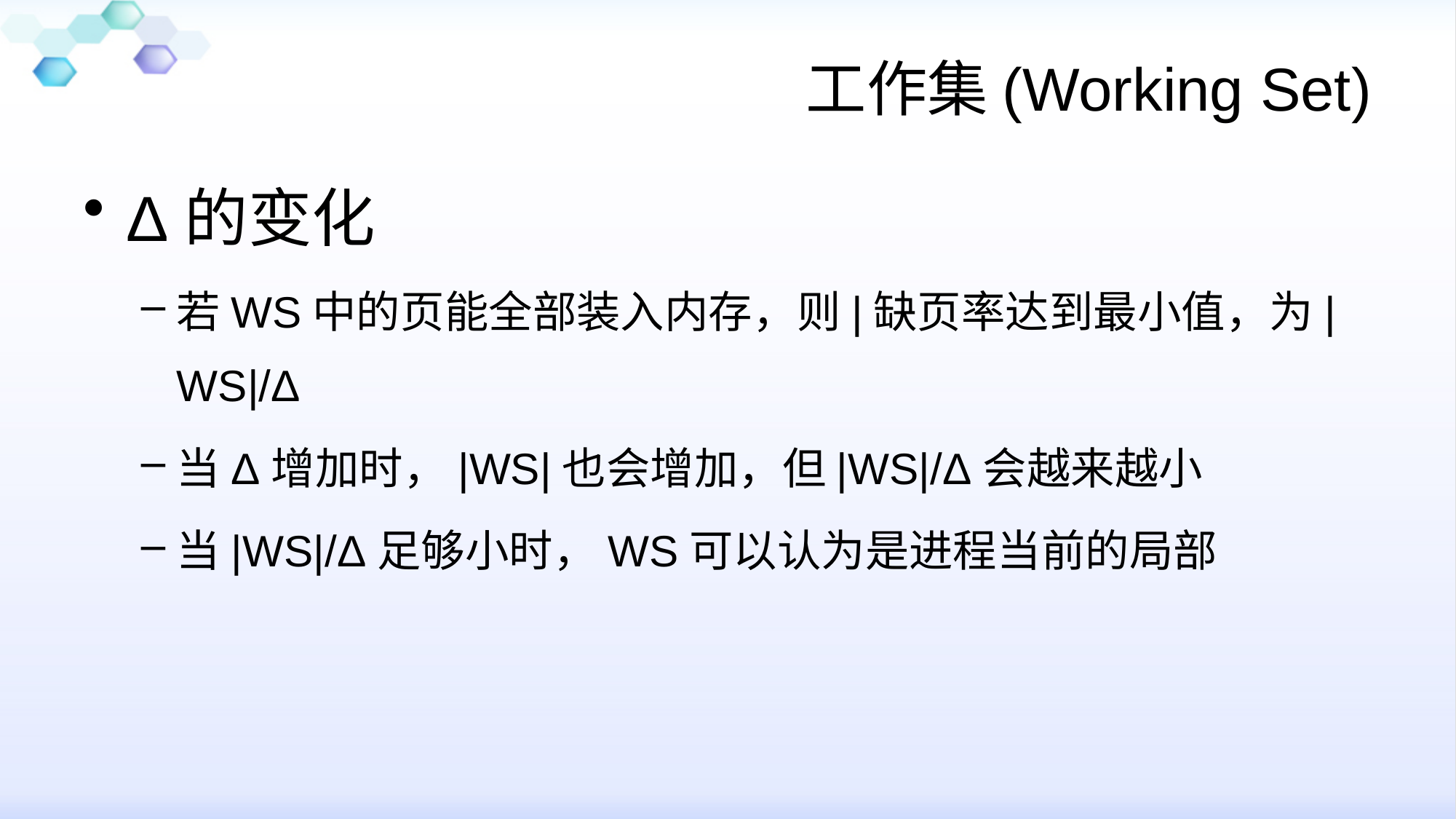

# 工作集(Working Set)
Δ的变化
若WS中的页能全部装入内存，则|缺页率达到最小值，为|WS|/Δ
当Δ增加时，|WS|也会增加，但|WS|/Δ会越来越小
当|WS|/Δ足够小时，WS可以认为是进程当前的局部